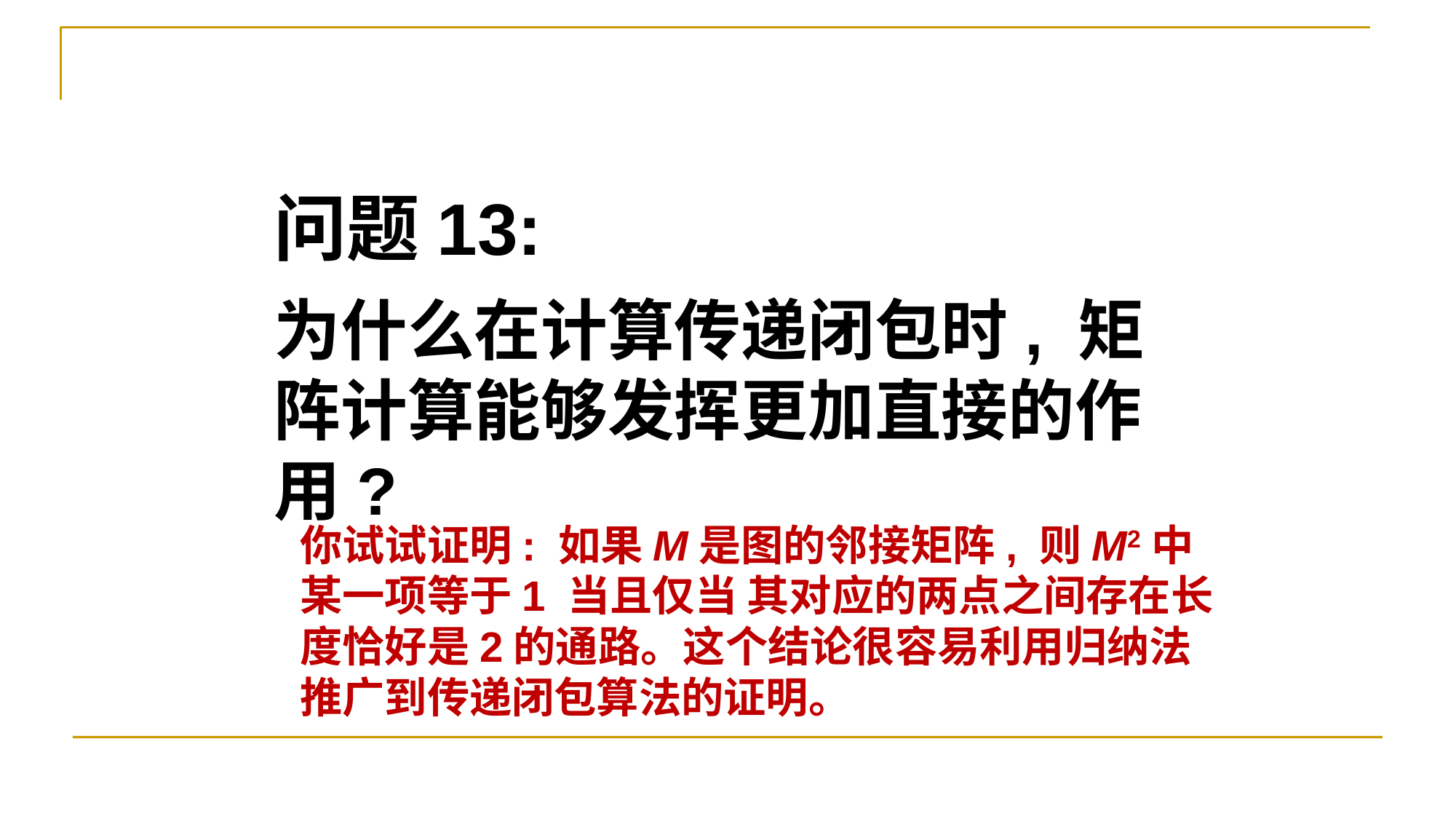

问题13:
为什么在计算传递闭包时, 矩阵计算能够发挥更加直接的作用?
你试试证明: 如果M是图的邻接矩阵, 则M2中某一项等于1 当且仅当 其对应的两点之间存在长度恰好是2的通路。这个结论很容易利用归纳法推广到传递闭包算法的证明。